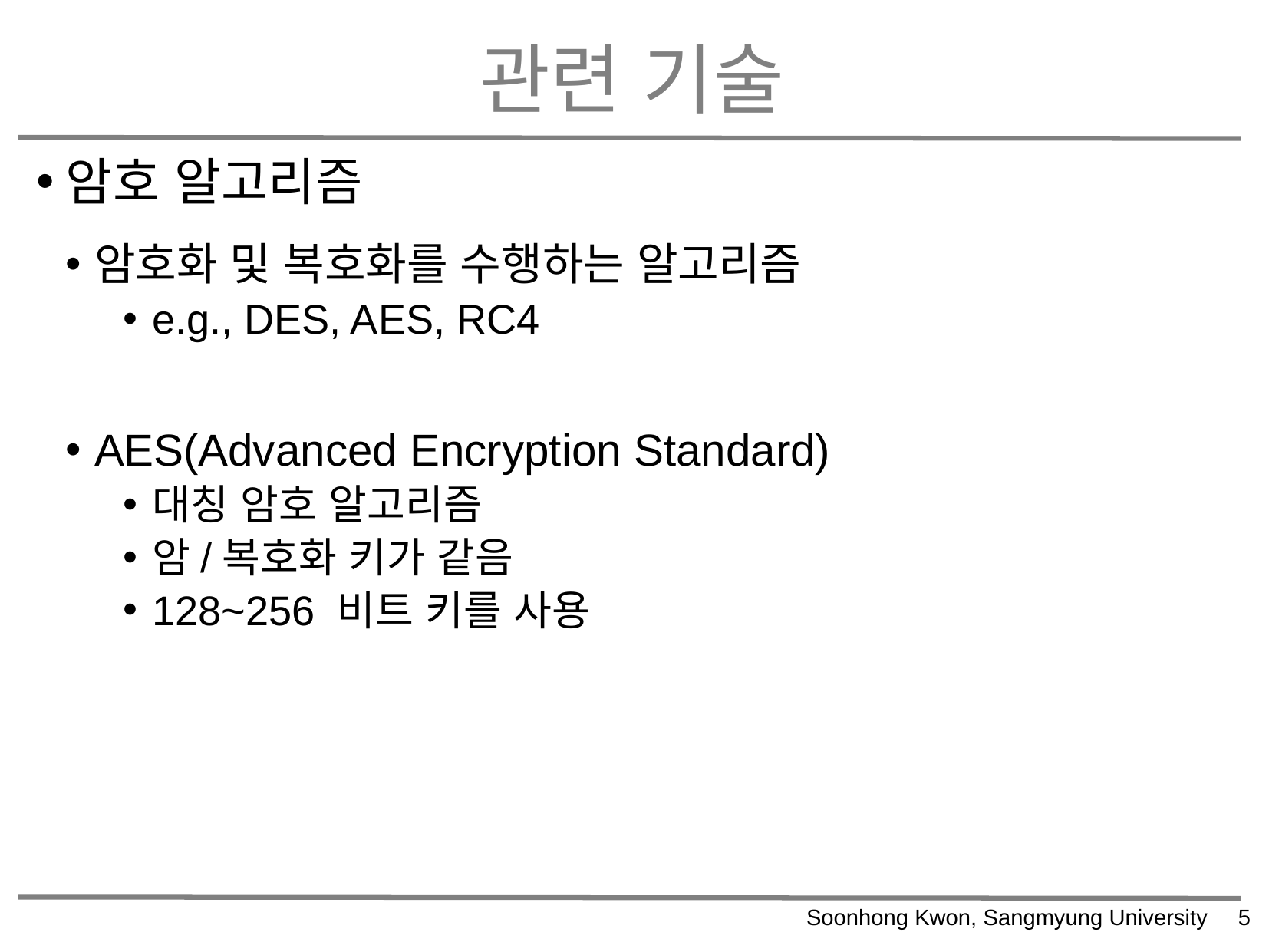

# 관련 기술
암호 알고리즘
암호화 및 복호화를 수행하는 알고리즘
e.g., DES, AES, RC4

AES(Advanced Encryption Standard)
대칭 암호 알고리즘
암/복호화 키가 같음
128~256 비트 키를 사용